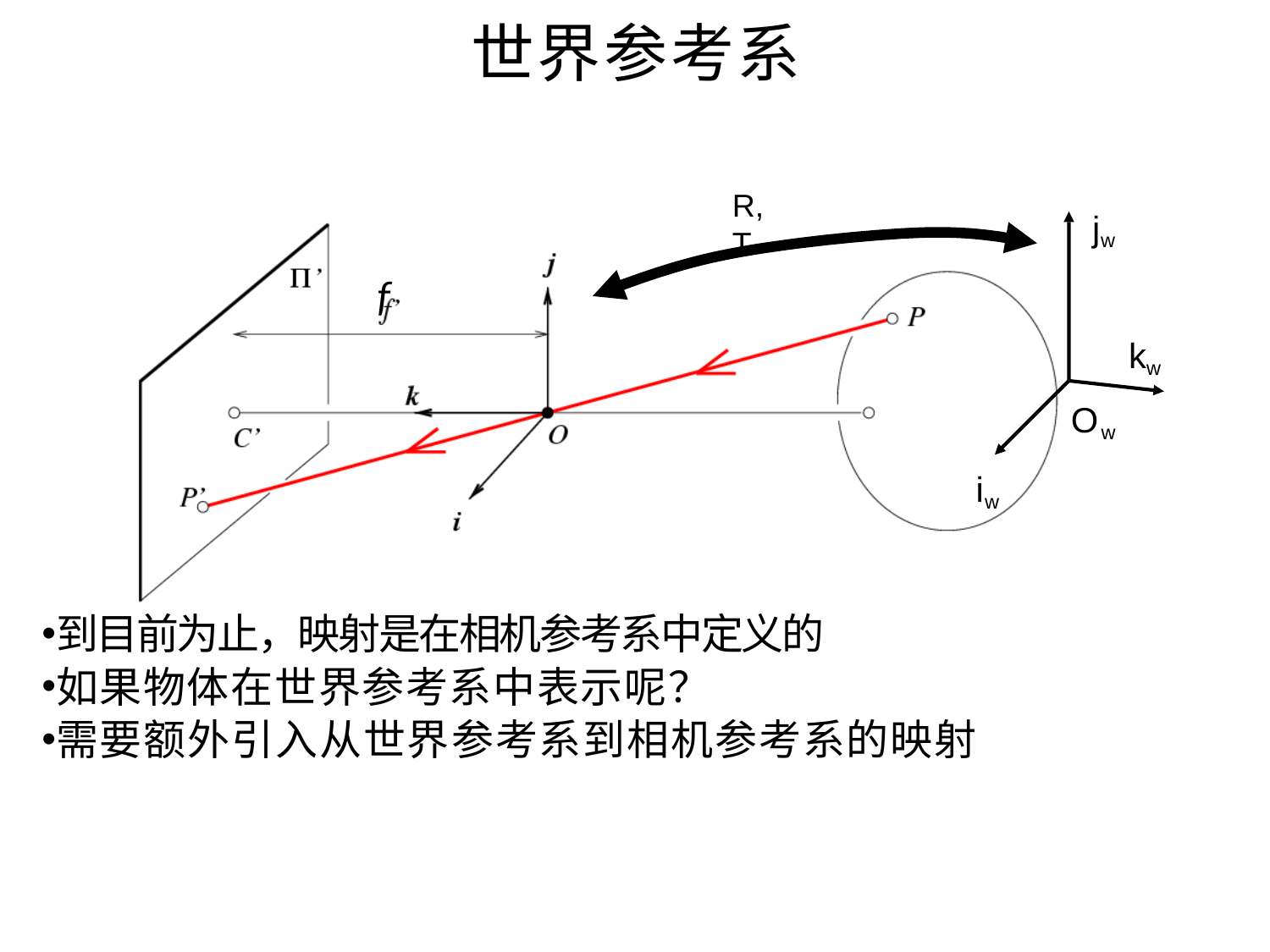

# 世界参考系
R,T
jw

f
kw
Ow
iw

到目前为止，映射是在相机参考系中定义的
如果物体在世界参考系中表示呢？
需要额外引入从世界参考系到相机参考系的映射